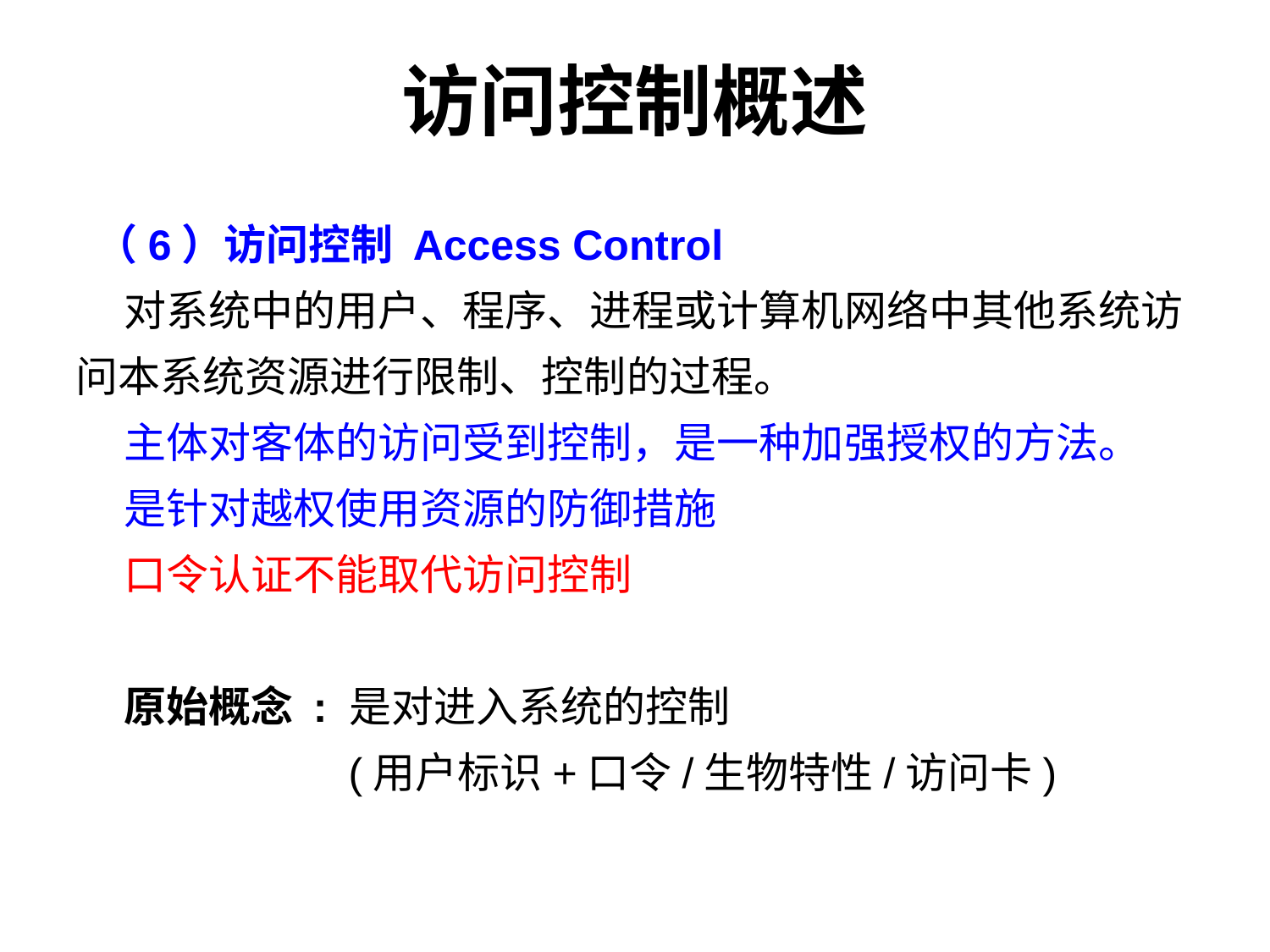

# 访问控制概述
 （6）访问控制 Access Control
    对系统中的用户、程序、进程或计算机网络中其他系统访问本系统资源进行限制、控制的过程。
    主体对客体的访问受到控制，是一种加强授权的方法。
    是针对越权使用资源的防御措施
    口令认证不能取代访问控制

    原始概念 : 是对进入系统的控制
                       (用户标识+口令/生物特性/访问卡)